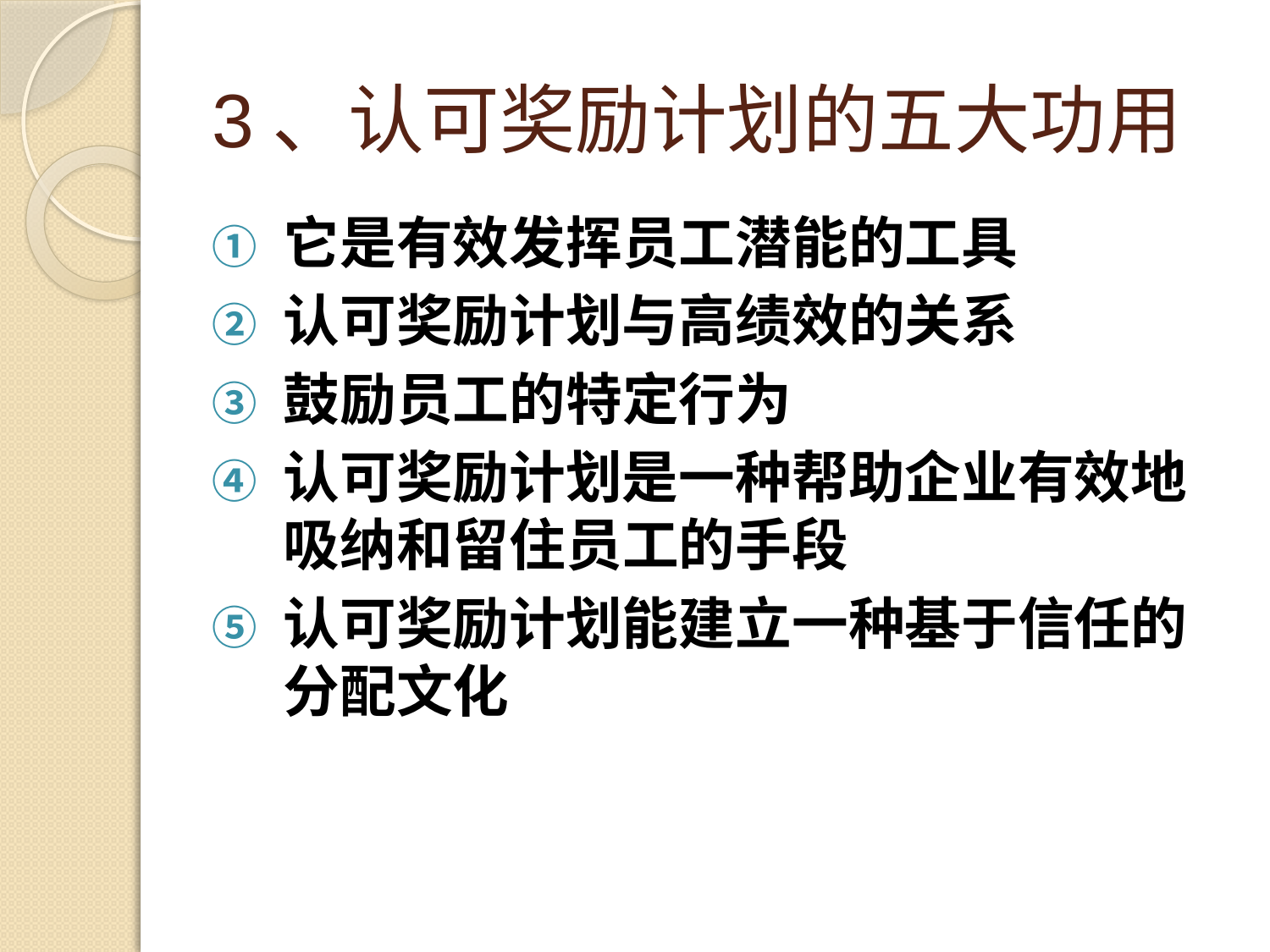

# 3、认可奖励计划的五大功用
它是有效发挥员工潜能的工具
认可奖励计划与高绩效的关系
鼓励员工的特定行为
认可奖励计划是一种帮助企业有效地吸纳和留住员工的手段
认可奖励计划能建立一种基于信任的分配文化

49